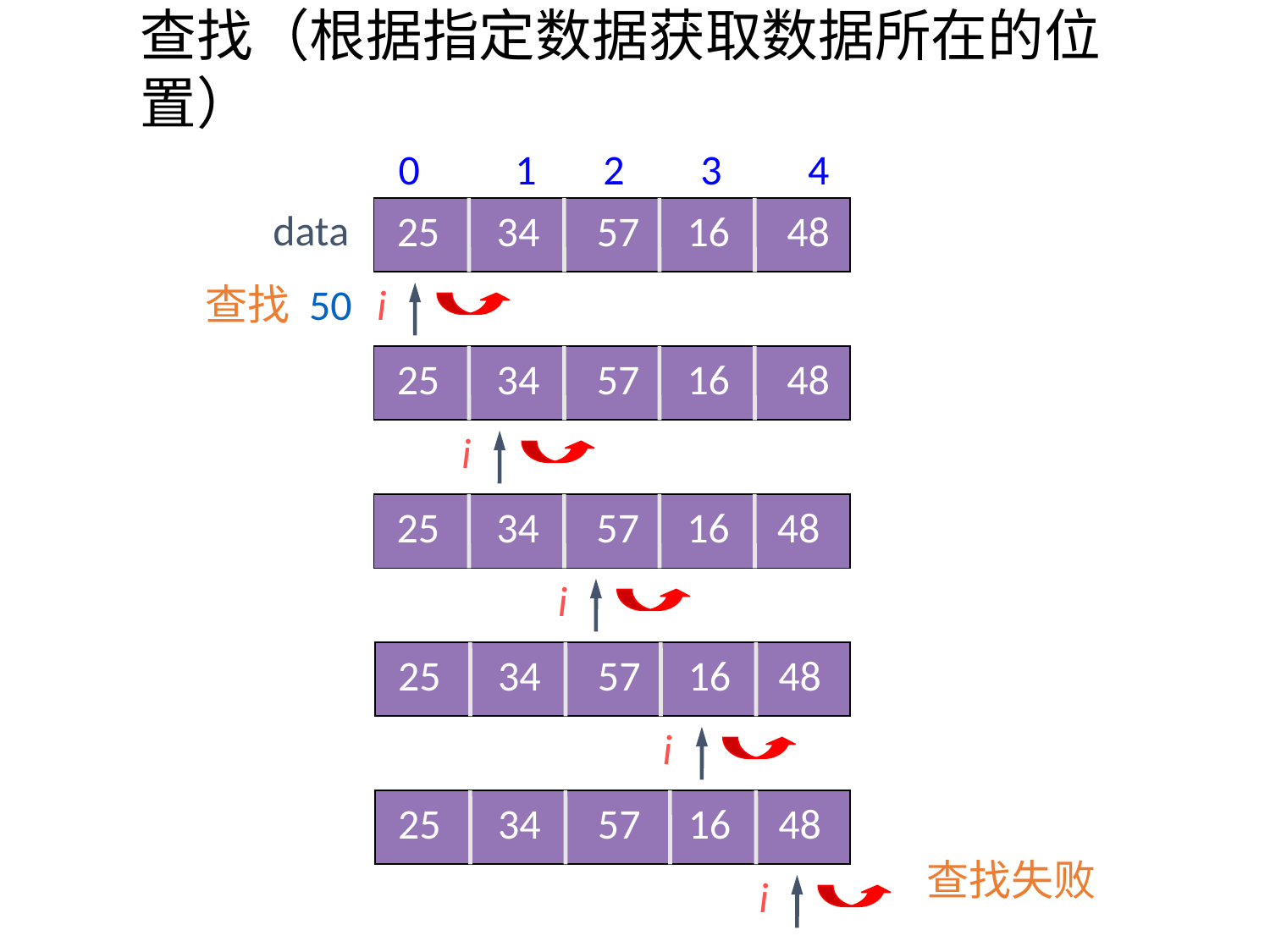

查找（根据指定数据获取数据所在的位置）
0          1       2        3         4
data

25      34      57     16      48

查找 50
i

25      34      57     16      48

i

25      34      57     16     48

i

25      34      57     16     48

i

25      34      57     16     48

查找失败
i